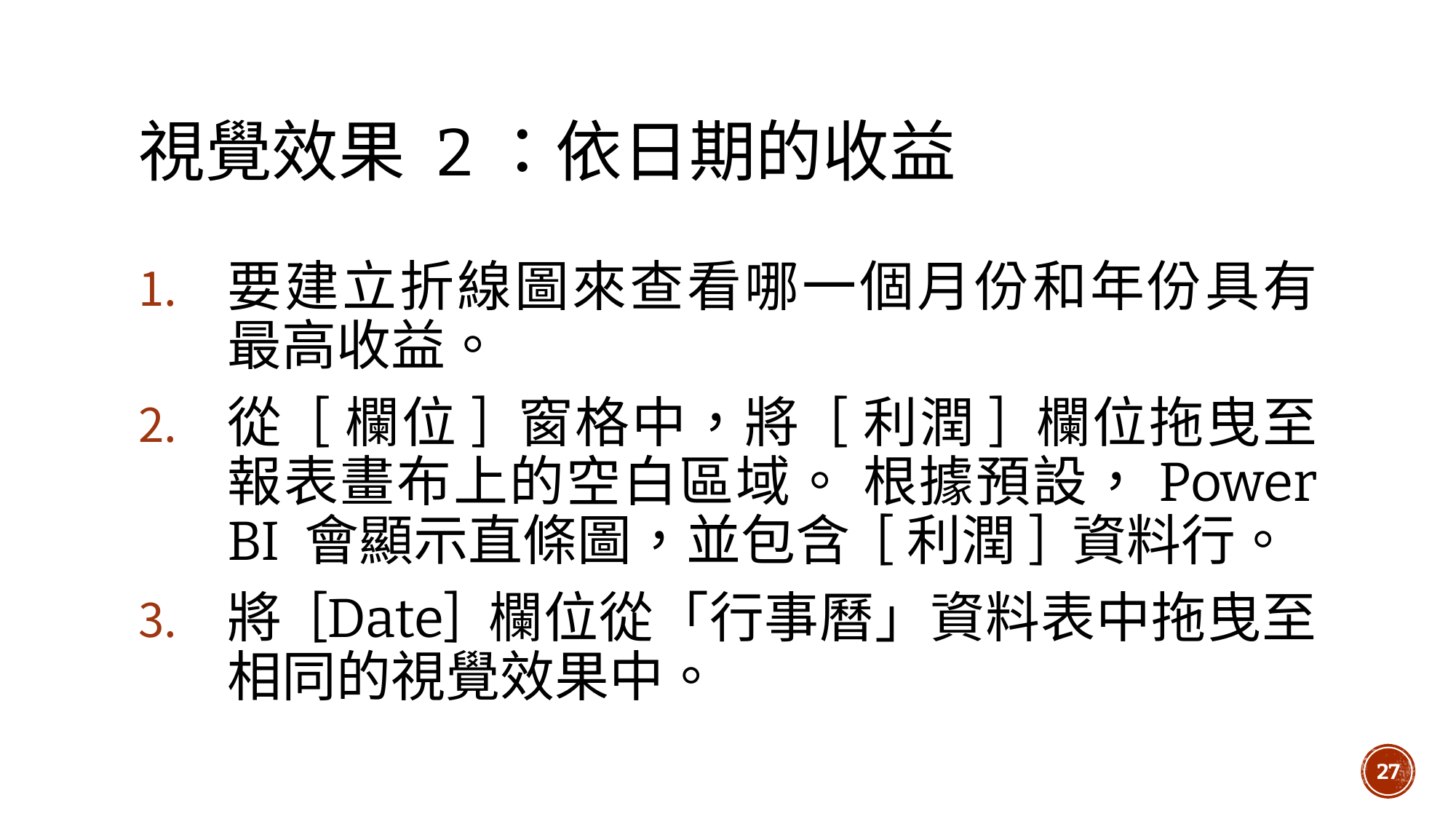

# 視覺效果 2：依日期的收益
要建立折線圖來查看哪一個月份和年份具有最高收益。
從 [欄位] 窗格中，將 [利潤] 欄位拖曳至報表畫布上的空白區域。 根據預設，Power BI 會顯示直條圖，並包含 [利潤] 資料行。
將 [Date] 欄位從「行事曆」資料表中拖曳至相同的視覺效果中。
27